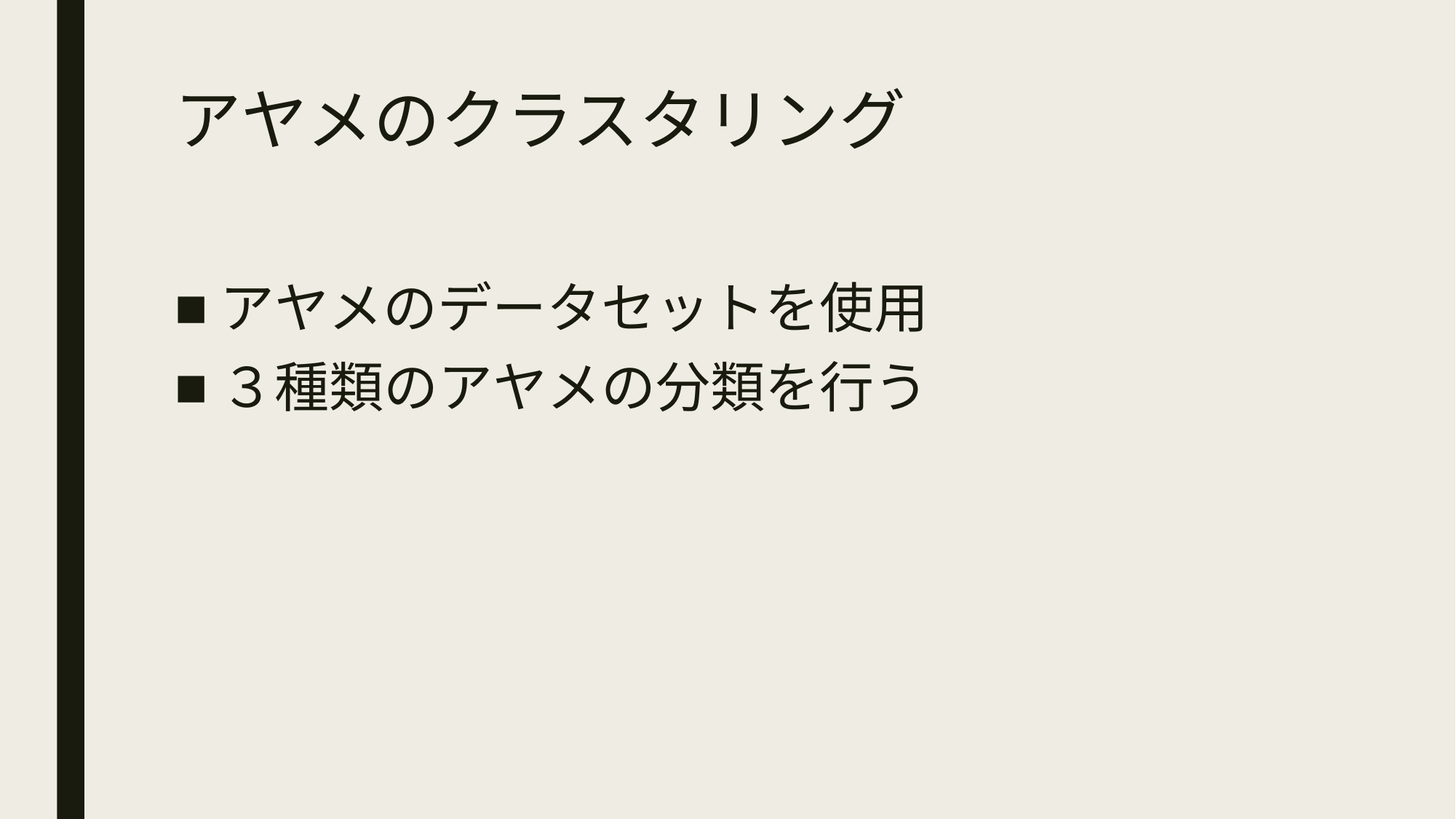

# アヤメのクラスタリング
アヤメのデータセットを使用
３種類のアヤメの分類を行う